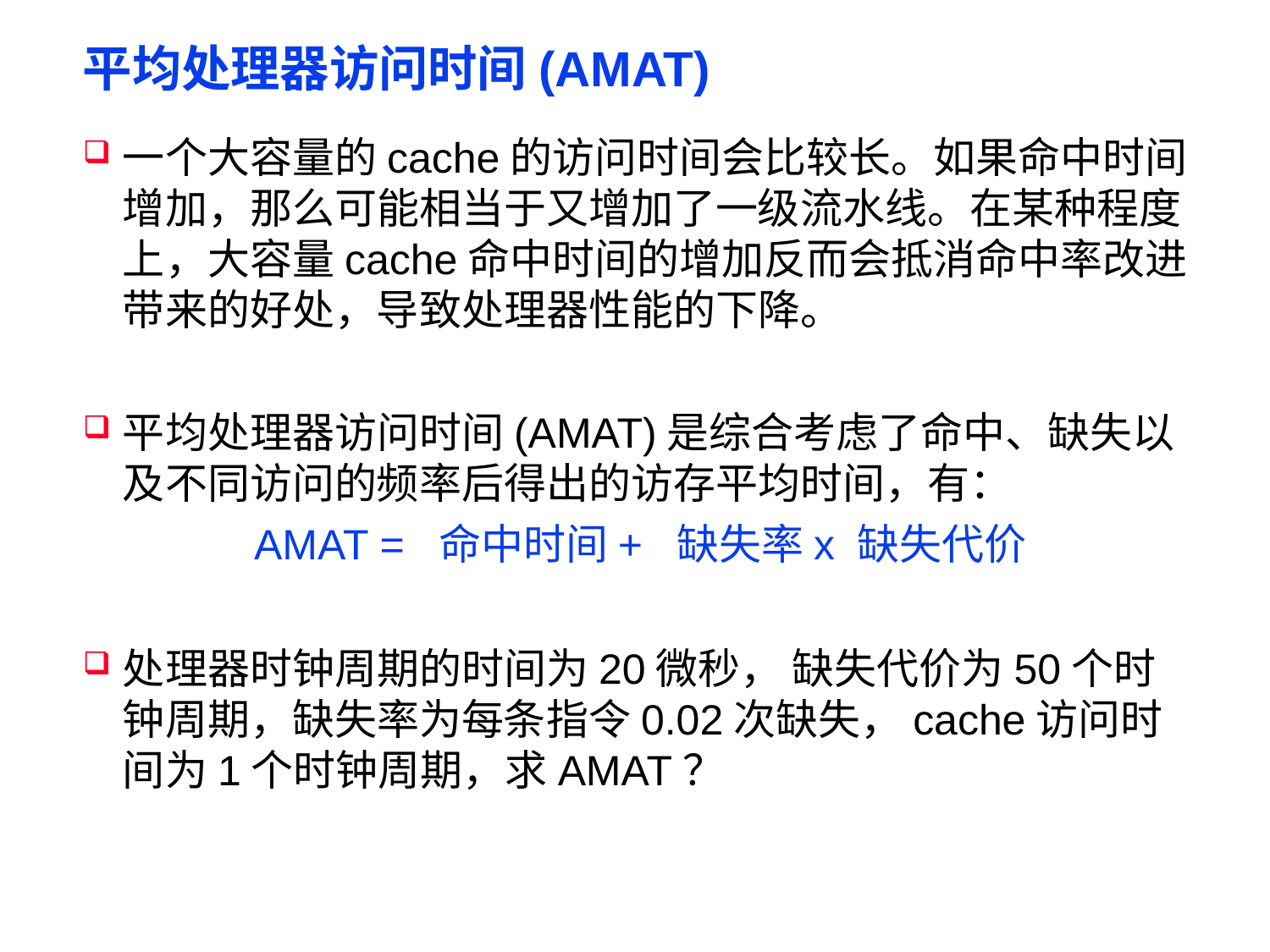

# 平均处理器访问时间(AMAT)
一个大容量的cache的访问时间会比较长。如果命中时间增加，那么可能相当于又增加了一级流水线。在某种程度上，大容量cache命中时间的增加反而会抵消命中率改进带来的好处，导致处理器性能的下降。

平均处理器访问时间(AMAT)是综合考虑了命中、缺失以及不同访问的频率后得出的访存平均时间，有：
AMAT =  命中时间+  缺失率x 缺失代价

处理器时钟周期的时间为20微秒， 缺失代价为50个时钟周期，缺失率为每条指令0.02次缺失，cache访问时间为1个时钟周期，求AMAT？